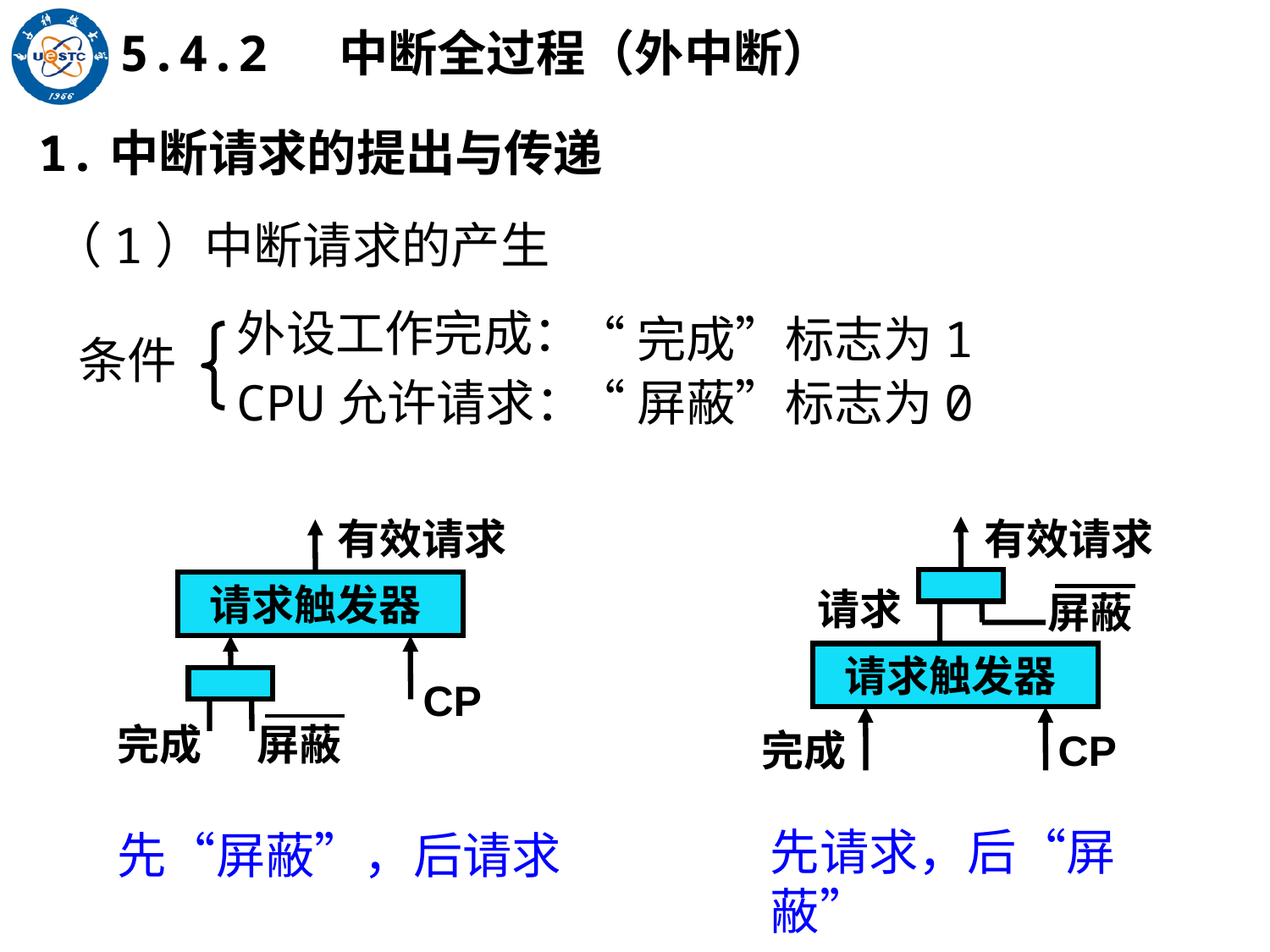

5.4.2  中断全过程（外中断）
1.中断请求的提出与传递
（1）中断请求的产生
外设工作完成：
“完成”标志为1
条件

CPU允许请求：
“屏蔽”标志为0
有效请求

 请求触发器

CP

屏蔽
完成
有效请求

请求
屏蔽

 请求触发器

完成
CP
先请求，后“屏蔽”
先“屏蔽”，后请求